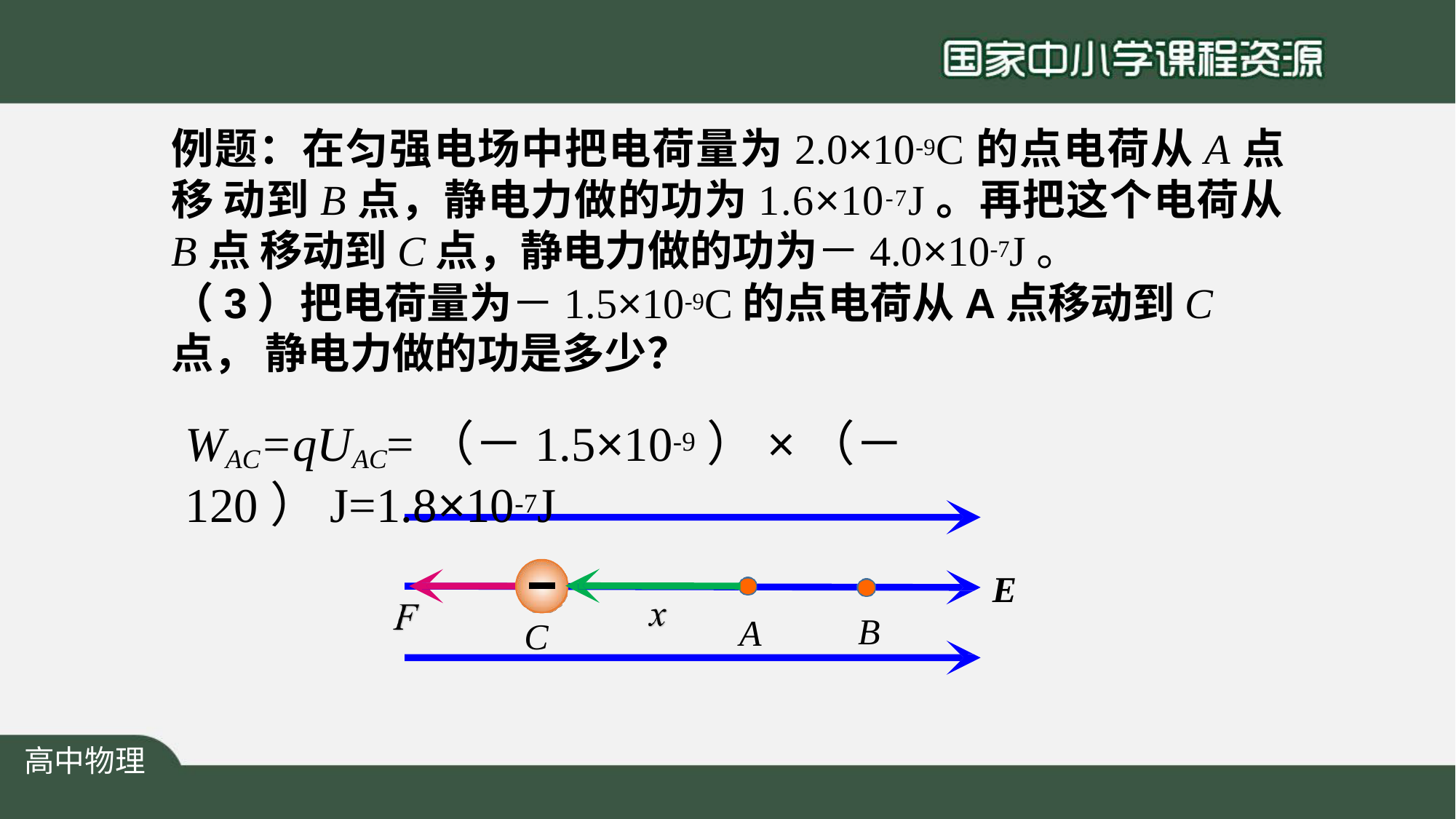

# 例题：在匀强电场中把电荷量为2.0×10-9C的点电荷从A点移 动到B点，静电力做的功为1.6×10-7J。再把这个电荷从B点 移动到C点，静电力做的功为－4.0×10-7J。
（3）把电荷量为－1.5×10-9C的点电荷从A点移动到C点， 静电力做的功是多少？
WAC=qUAC=（－1.5×10-9）×（－120）J=1.8×10-7J
E

B
A
C

高中物理